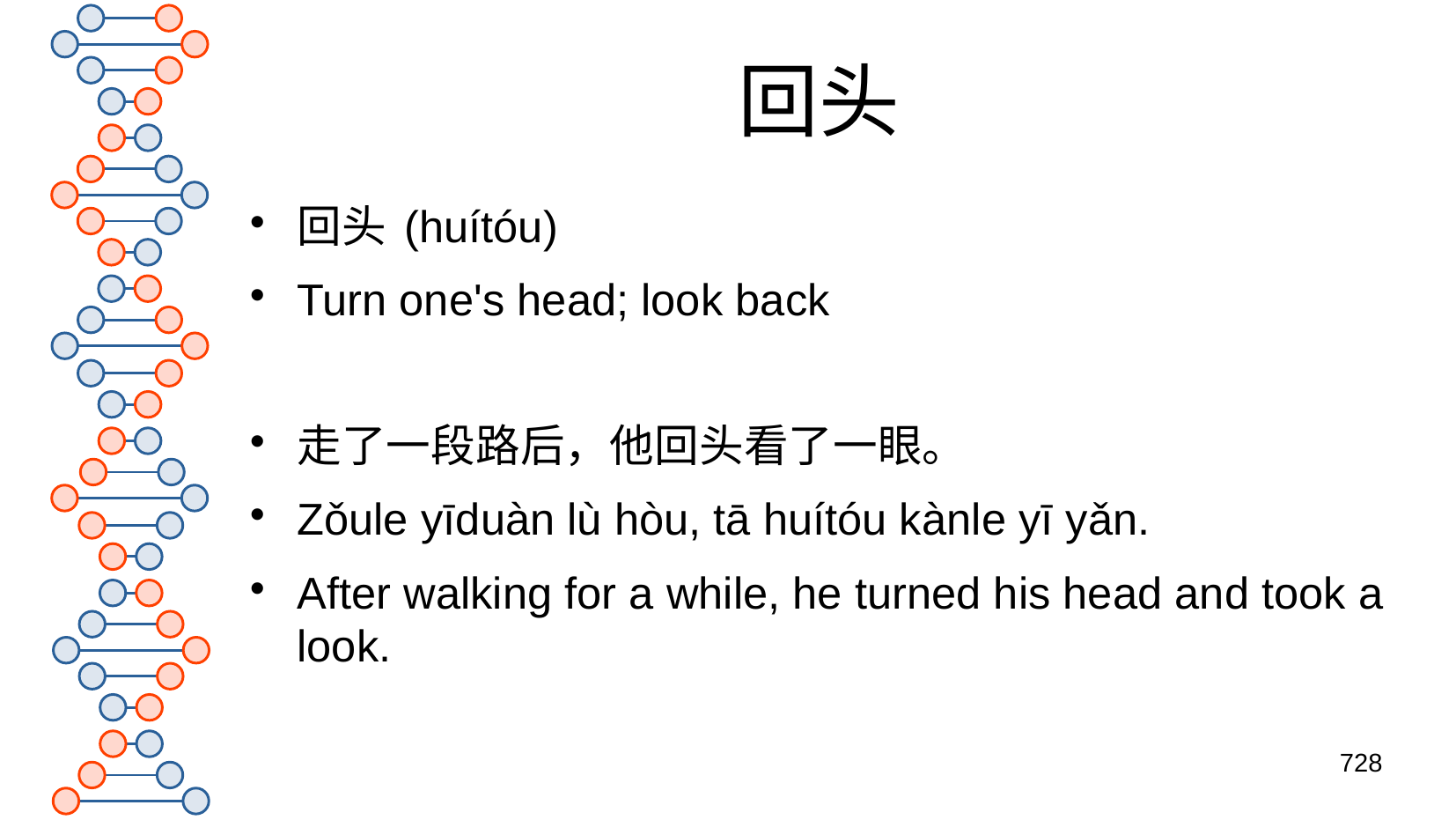

# 回头
回头 (huítóu)
Turn one's head; look back

走了一段路后，他回头看了一眼。
Zǒule yīduàn lù hòu, tā huítóu kànle yī yǎn.
After walking for a while, he turned his head and took a look.

728